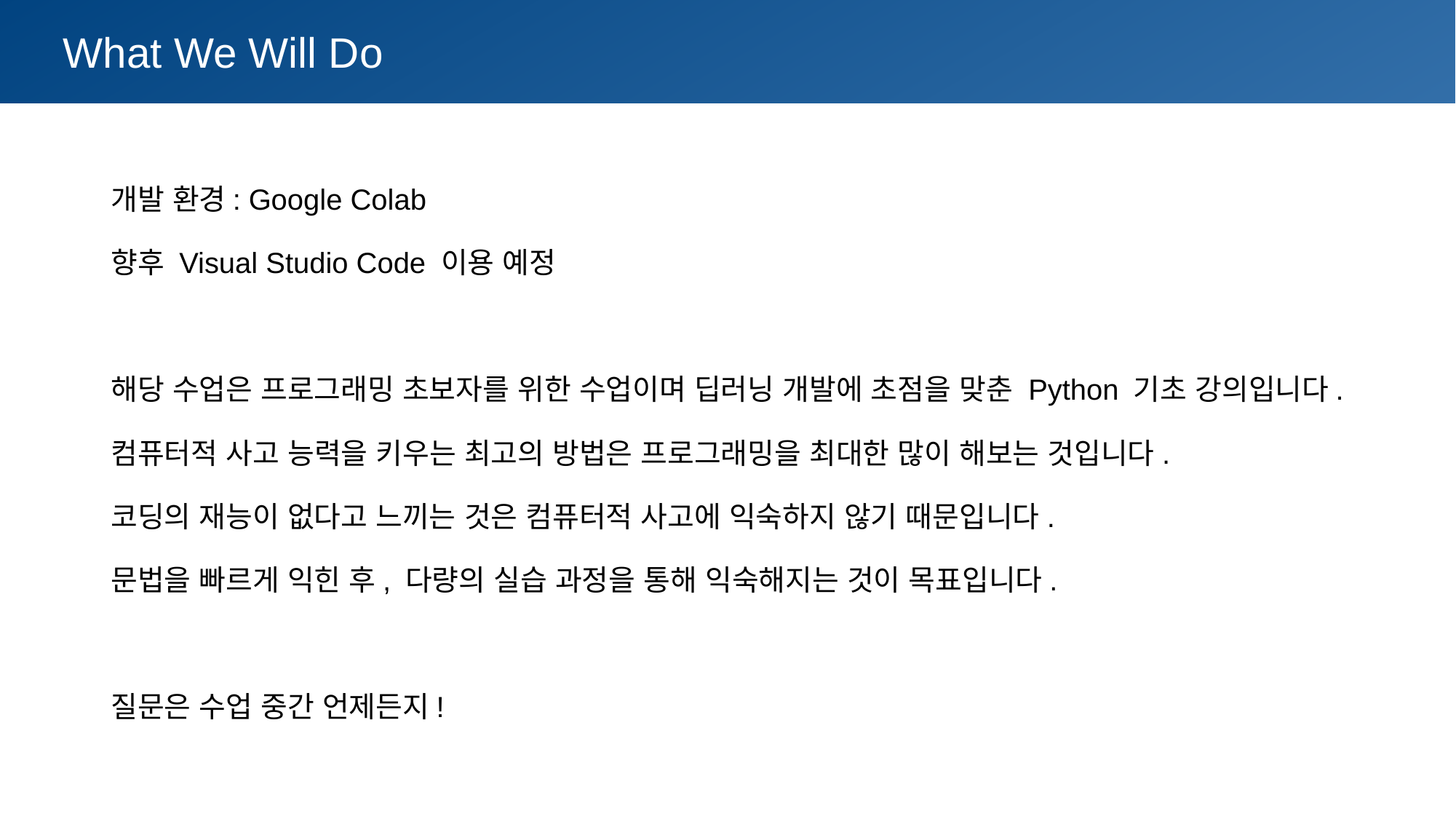

What We Will Do
개발 환경: Google Colab
향후 Visual Studio Code 이용 예정

해당 수업은 프로그래밍 초보자를 위한 수업이며 딥러닝 개발에 초점을 맞춘 Python 기초 강의입니다.
컴퓨터적 사고 능력을 키우는 최고의 방법은 프로그래밍을 최대한 많이 해보는 것입니다.
코딩의 재능이 없다고 느끼는 것은 컴퓨터적 사고에 익숙하지 않기 때문입니다.
문법을 빠르게 익힌 후, 다량의 실습 과정을 통해 익숙해지는 것이 목표입니다.

질문은 수업 중간 언제든지!